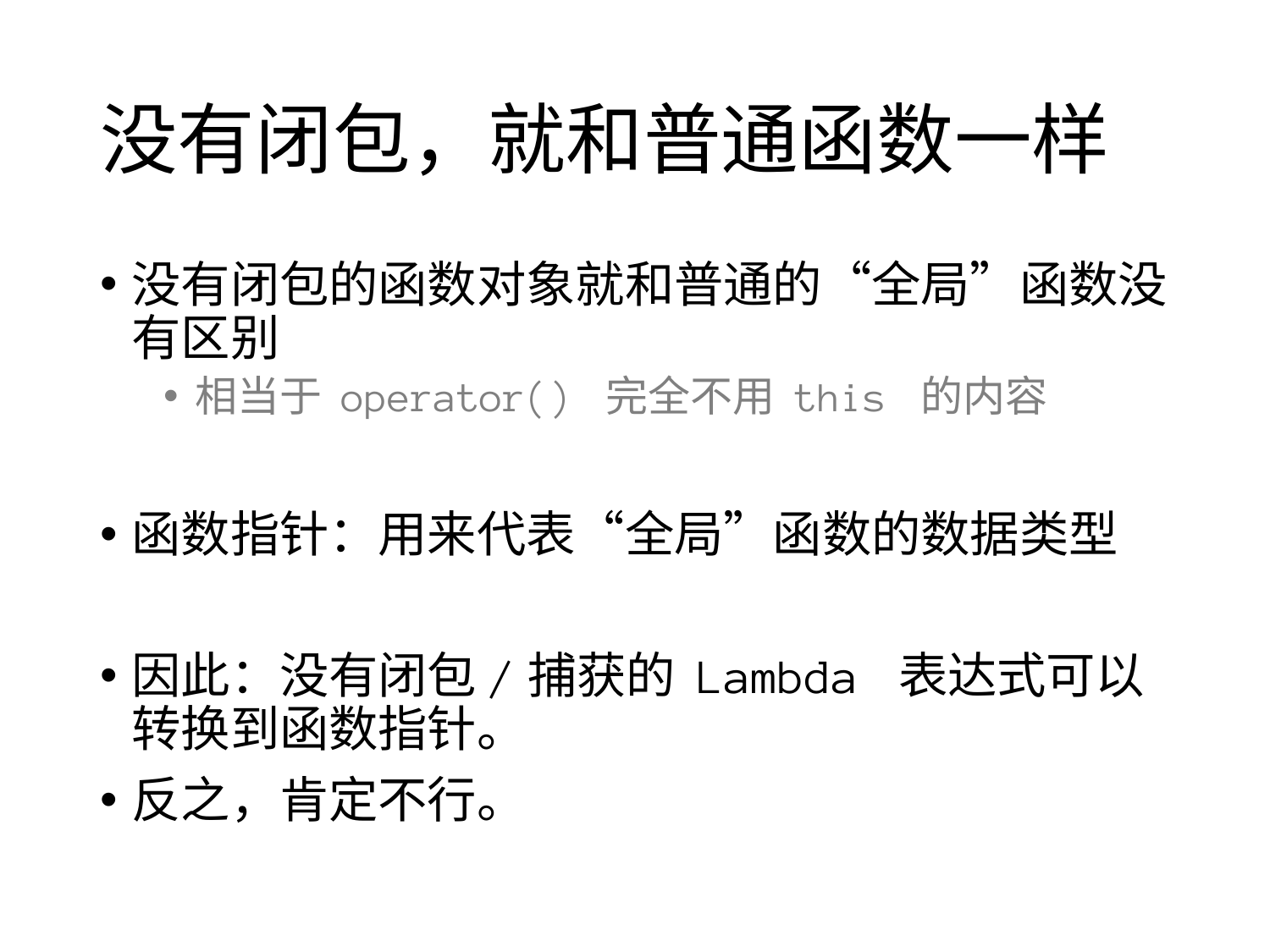

# 没有闭包，就和普通函数一样
没有闭包的函数对象就和普通的“全局”函数没有区别
相当于 operator() 完全不用 this 的内容

函数指针：用来代表“全局”函数的数据类型

因此：没有闭包/捕获的 Lambda 表达式可以转换到函数指针。
反之，肯定不行。